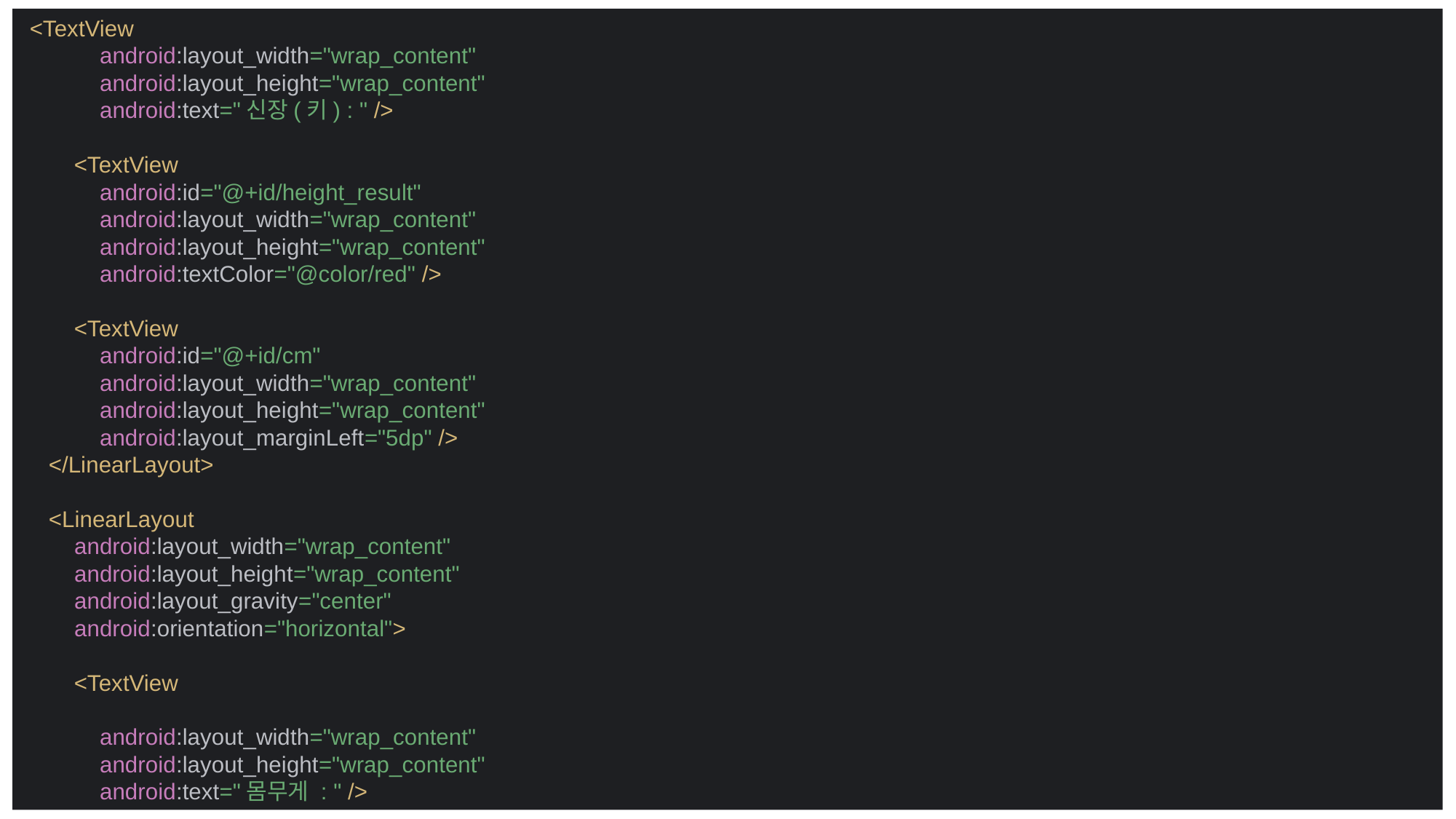

<TextView
            android:layout_width="wrap_content"
            android:layout_height="wrap_content"
            android:text="신장(키) : " />
        <TextView
            android:id="@+id/height_result"
            android:layout_width="wrap_content"
            android:layout_height="wrap_content"
            android:textColor="@color/red" />
        <TextView
            android:id="@+id/cm"
            android:layout_width="wrap_content"
            android:layout_height="wrap_content"
            android:layout_marginLeft="5dp" />
    </LinearLayout>
    <LinearLayout
        android:layout_width="wrap_content"
        android:layout_height="wrap_content"
        android:layout_gravity="center"
        android:orientation="horizontal">
        <TextView
            android:layout_width="wrap_content"
            android:layout_height="wrap_content"
            android:text="몸무게 : " />